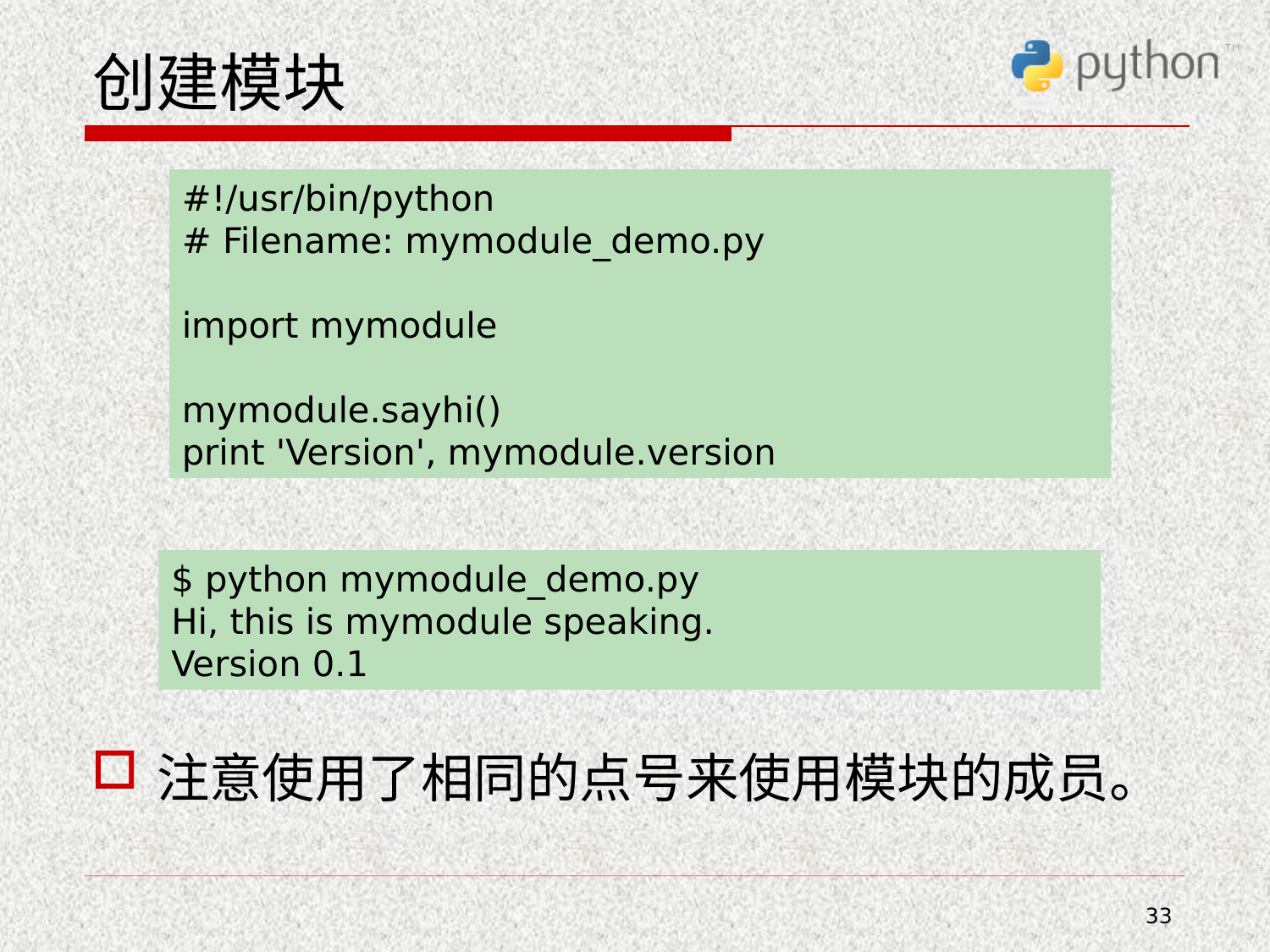

# 创建模块

注意使用了相同的点号来使用模块的成员。

#!/usr/bin/python
# Filename: mymodule_demo.py
import mymodule

mymodule.sayhi()
print 'Version', mymodule.version
$ python mymodule_demo.py
Hi, this is mymodule speaking.
Version 0.1
33